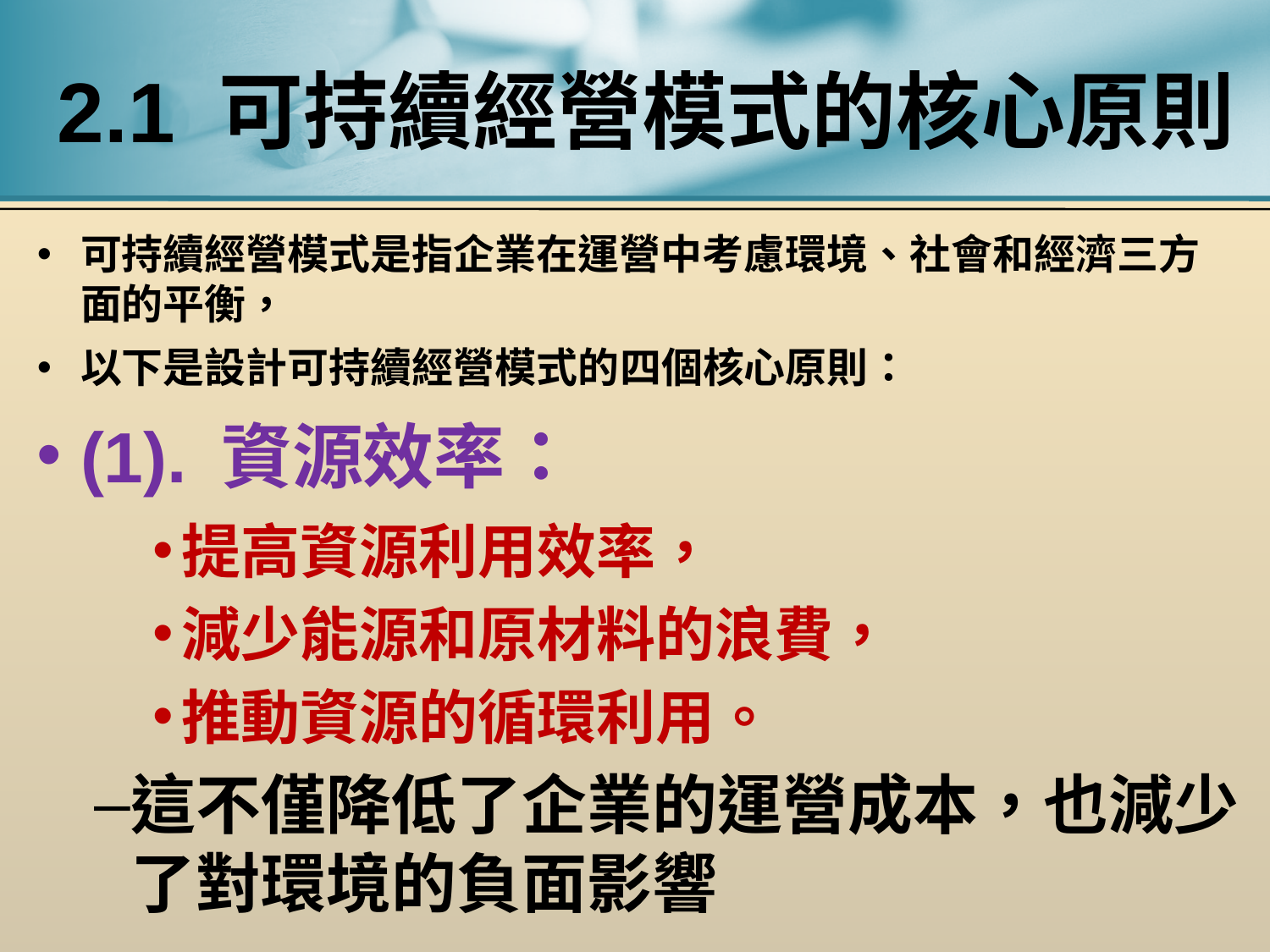

# 2.1 可持續經營模式的核心原則
可持續經營模式是指企業在運營中考慮環境、社會和經濟三方面的平衡，
以下是設計可持續經營模式的四個核心原則：
(1). 資源效率：
提高資源利用效率，
減少能源和原材料的浪費，
推動資源的循環利用。
這不僅降低了企業的運營成本，也減少了對環境的負面影響